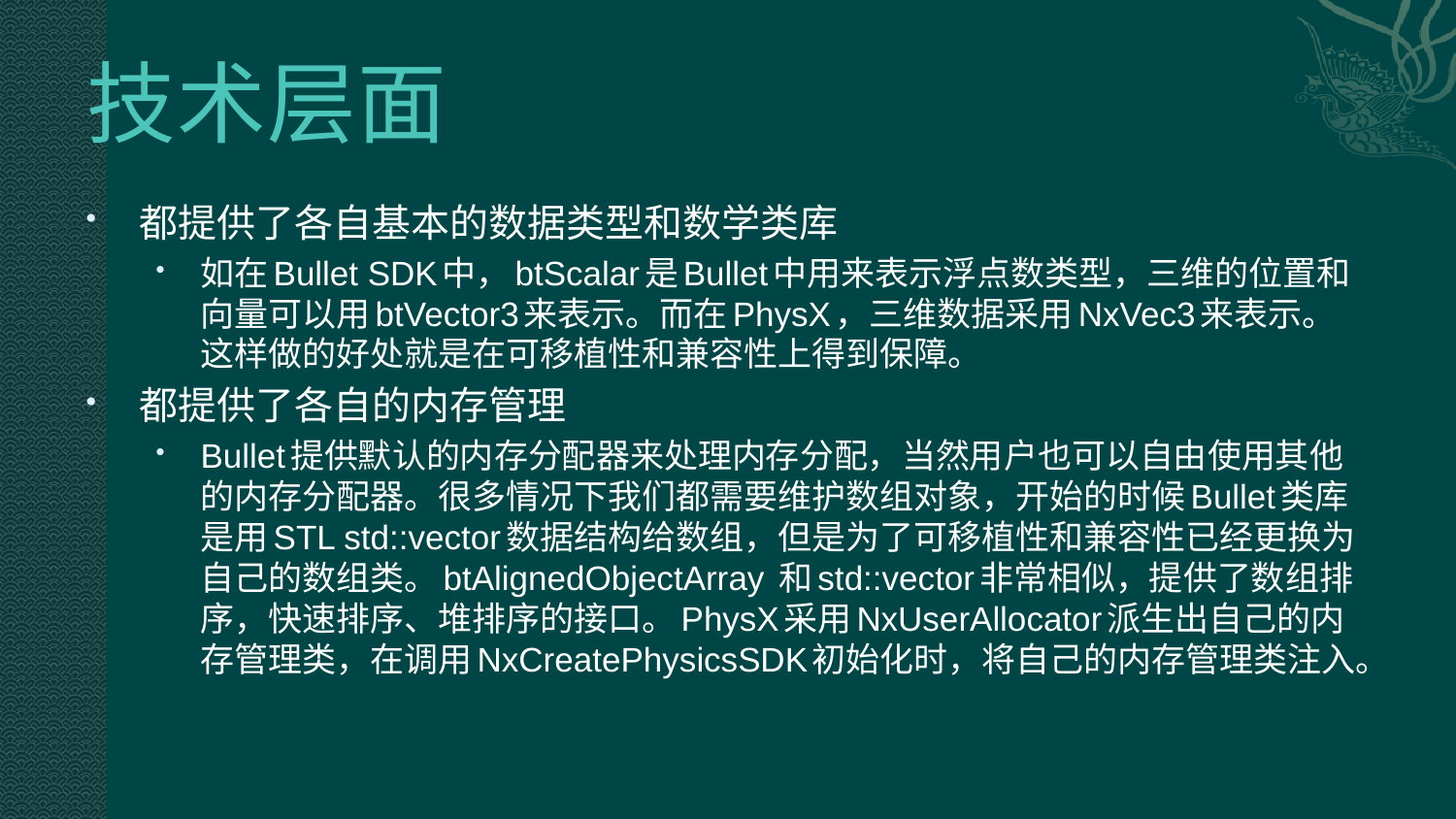

# 技术层面
都提供了各自基本的数据类型和数学类库
如在Bullet SDK中，btScalar是Bullet中用来表示浮点数类型，三维的位置和向量可以用btVector3来表示。而在PhysX，三维数据采用NxVec3来表示。这样做的好处就是在可移植性和兼容性上得到保障。
都提供了各自的内存管理
Bullet提供默认的内存分配器来处理内存分配，当然用户也可以自由使用其他的内存分配器。很多情况下我们都需要维护数组对象，开始的时候Bullet类库是用STL std::vector数据结构给数组，但是为了可移植性和兼容性已经更换为自己的数组类。btAlignedObjectArray 和std::vector非常相似，提供了数组排序，快速排序、堆排序的接口。PhysX采用NxUserAllocator派生出自己的内存管理类，在调用NxCreatePhysicsSDK初始化时，将自己的内存管理类注入。